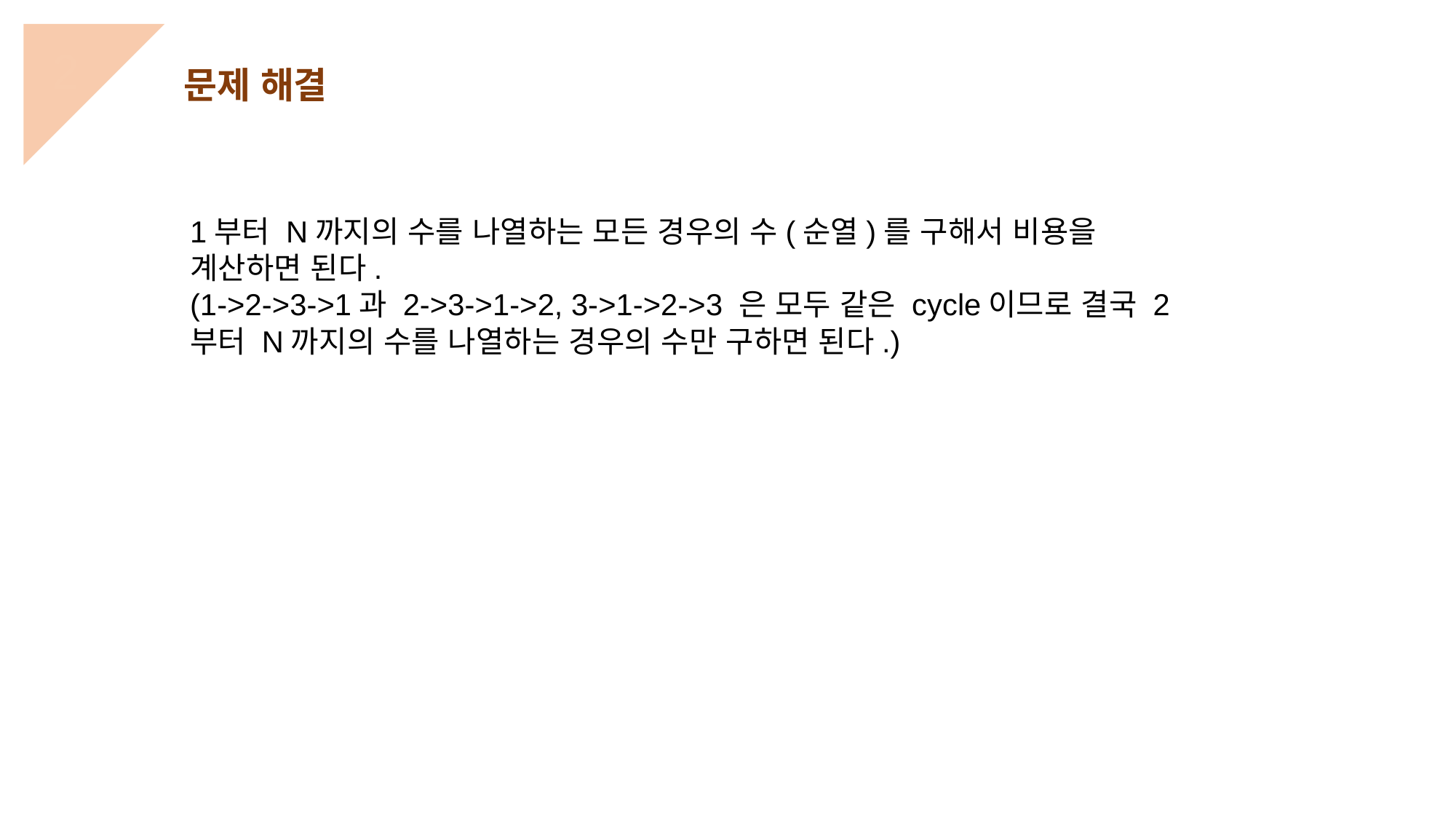

2
문제 해결
1부터 N까지의 수를 나열하는 모든 경우의 수(순열)를 구해서 비용을 계산하면 된다.
(1->2->3->1과 2->3->1->2, 3->1->2->3 은 모두 같은 cycle이므로 결국 2부터 N까지의 수를 나열하는 경우의 수만 구하면 된다.)